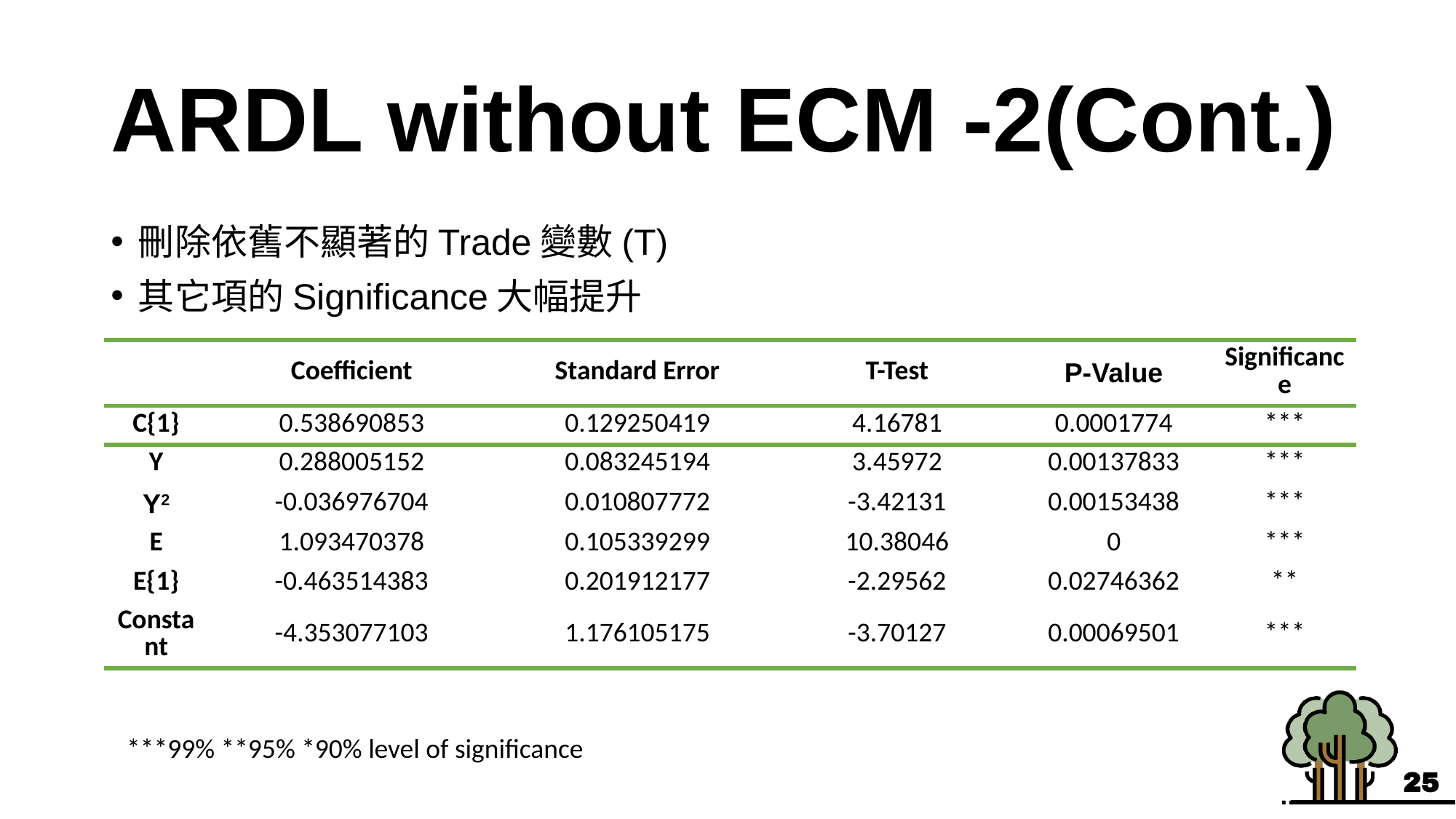

# ARDL without ECM -2(Cont.)
刪除依舊不顯著的Trade變數(T)
其它項的Significance大幅提升
|  | Coefficient | Standard Error | T-Test | P-Value | Significance |
| --- | --- | --- | --- | --- | --- |
| C{1} | 0.538690853 | 0.129250419 | 4.16781 | 0.0001774 | \*\*\* |
| Y | 0.288005152 | 0.083245194 | 3.45972 | 0.00137833 | \*\*\* |
| Y2 | -0.036976704 | 0.010807772 | -3.42131 | 0.00153438 | \*\*\* |
| E | 1.093470378 | 0.105339299 | 10.38046 | 0 | \*\*\* |
| E{1} | -0.463514383 | 0.201912177 | -2.29562 | 0.02746362 | \*\* |
| Constant | -4.353077103 | 1.176105175 | -3.70127 | 0.00069501 | \*\*\* |
***99% **95% *90% level of significance
25